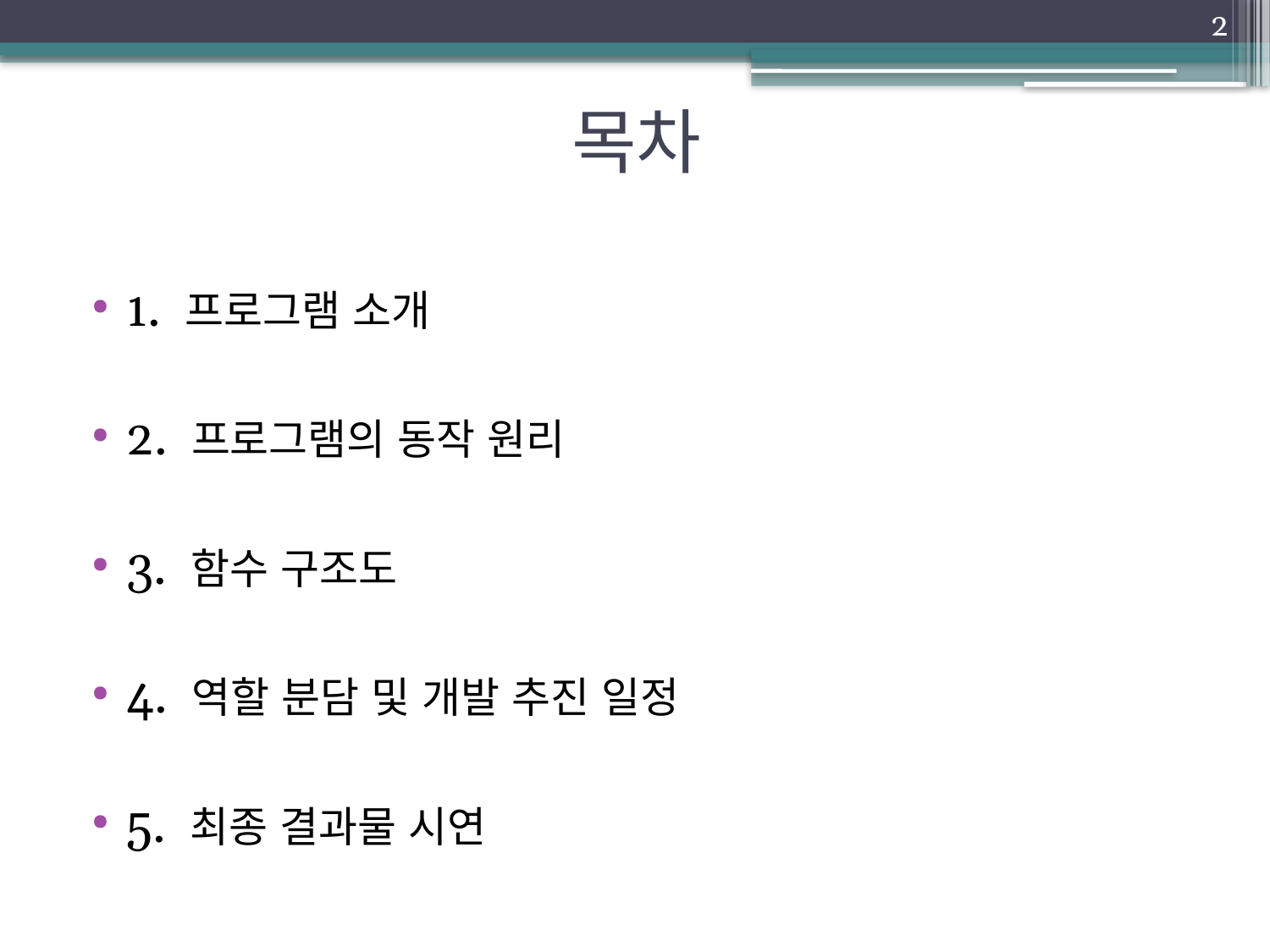

2
# 목차

1. 프로그램 소개

2. 프로그램의 동작 원리

3. 함수 구조도

4. 역할 분담 및 개발 추진 일정

5. 최종 결과물 시연